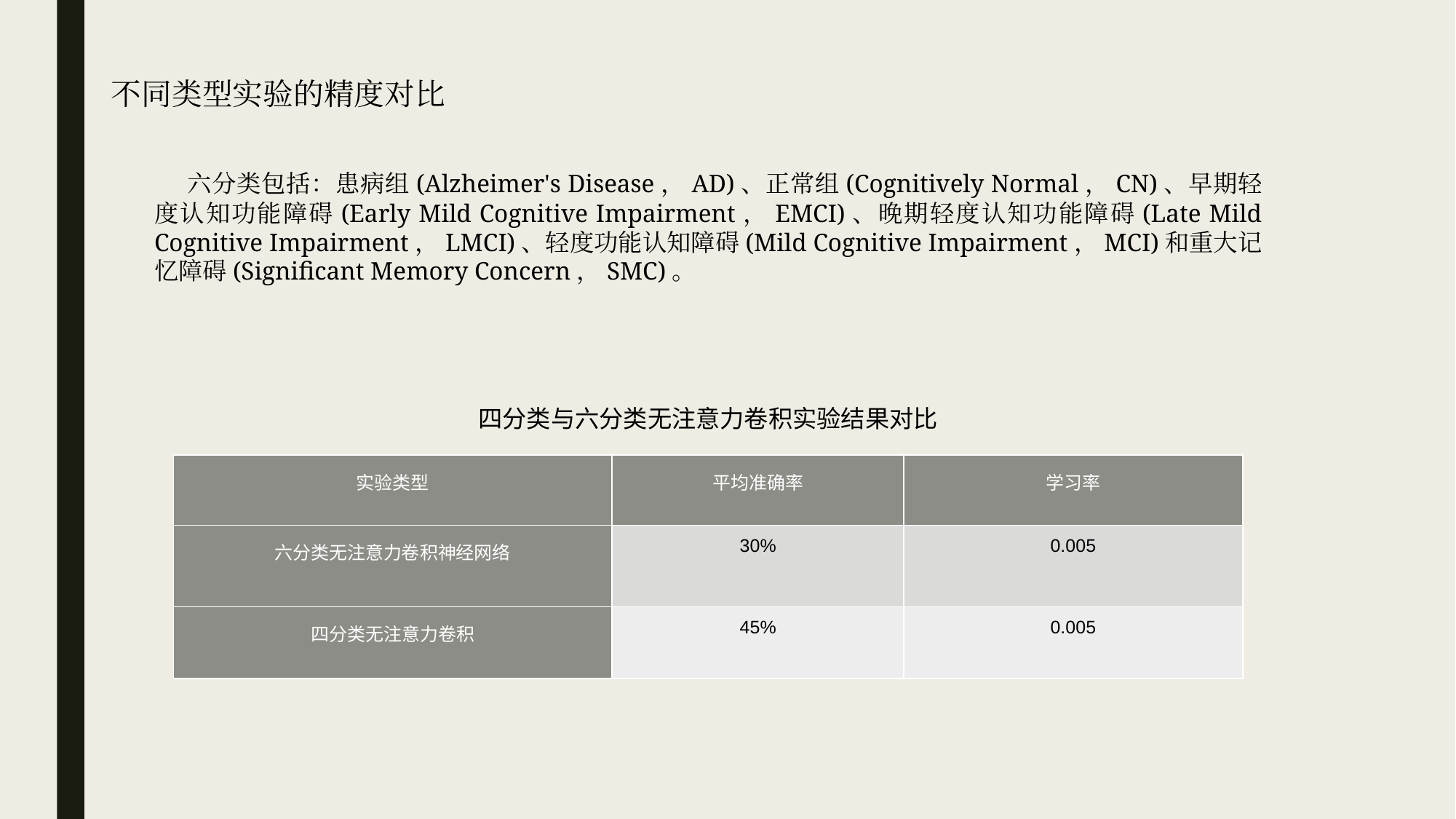

不同类型实验的精度对比
    六分类包括：患病组(Alzheimer's Disease，AD)、正常组(Cognitively Normal，CN)、早期轻度认知功能障碍(Early Mild Cognitive Impairment，EMCI)、晚期轻度认知功能障碍(Late Mild Cognitive Impairment，LMCI)、轻度功能认知障碍(Mild Cognitive Impairment，MCI)和重大记忆障碍(Significant Memory Concern，SMC)。
四分类与六分类无注意力卷积实验结果对比
| 实验类型 | 平均准确率 | 学习率 |
| --- | --- | --- |
| 六分类无注意力卷积神经网络 | 30% | 0.005 |
| 四分类无注意力卷积 | 45% | 0.005 |